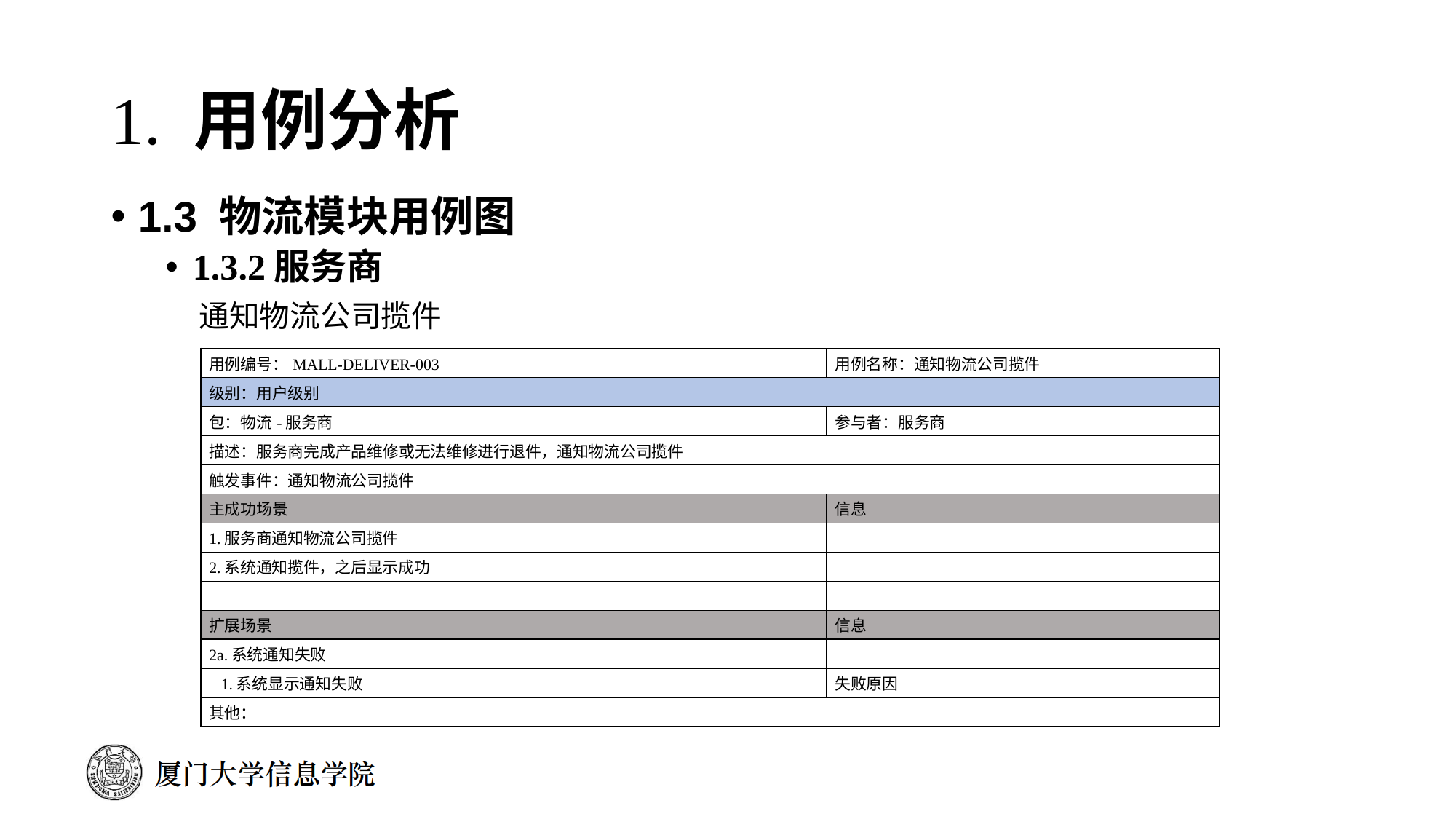

# 1. 用例分析
1.3 物流模块用例图
1.3.2服务商
   通知物流公司揽件

| 用例编号：MALL-DELIVER-003 | 用例名称：通知物流公司揽件 |
| --- | --- |
| 级别：用户级别 |  |
| 包：物流-服务商 | 参与者：服务商 |
| 描述：服务商完成产品维修或无法维修进行退件，通知物流公司揽件 |  |
| 触发事件：通知物流公司揽件 |  |
| 主成功场景 | 信息 |
| 1.服务商通知物流公司揽件 |  |
| 2.系统通知揽件，之后显示成功 |  |
|  |  |
| 扩展场景 | 信息 |
| 2a.系统通知失败 |  |
| 1.系统显示通知失败 | 失败原因 |
| 其他： |  |